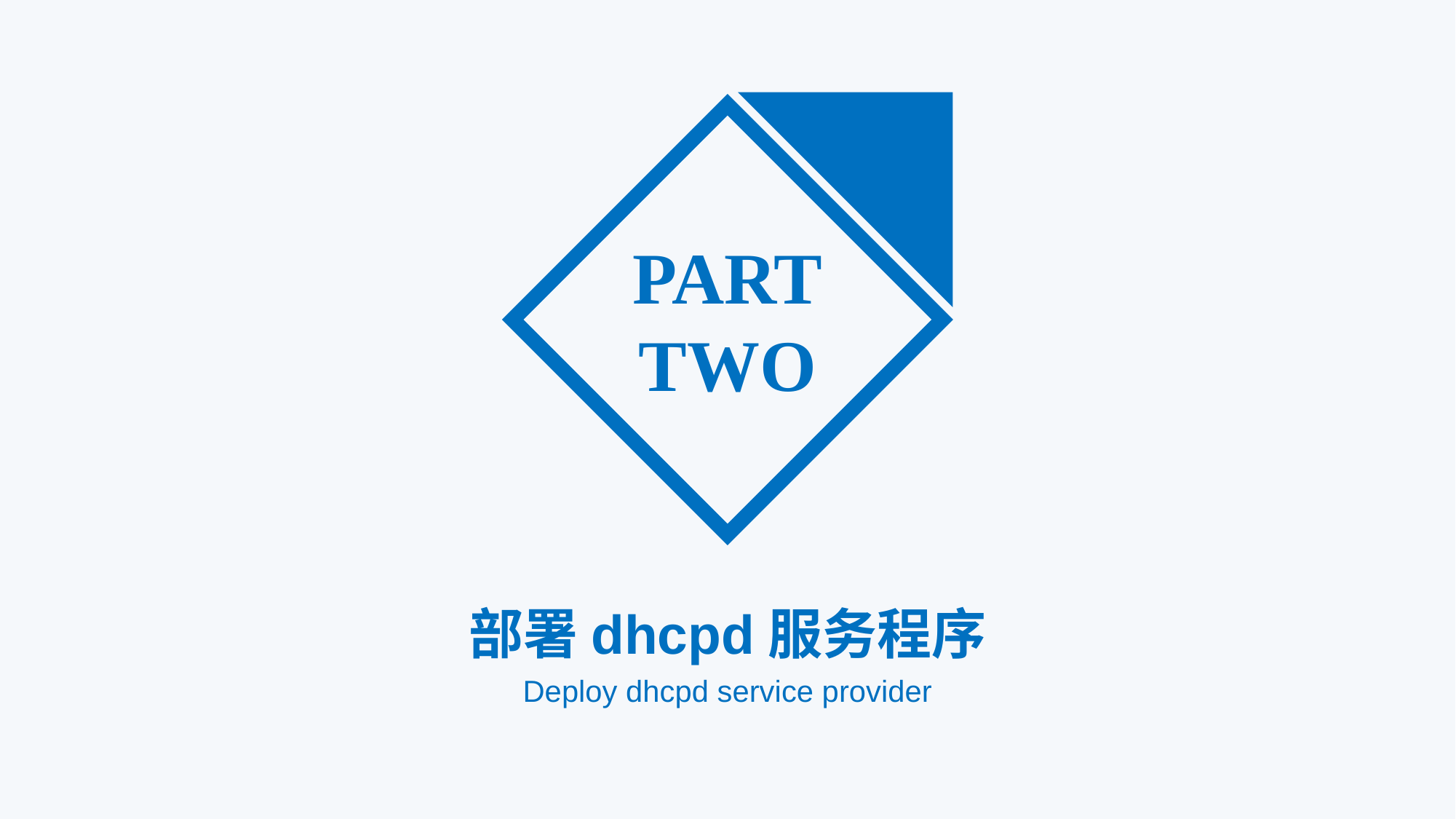

PART
TWO
部署dhcpd服务程序
Deploy dhcpd service provider